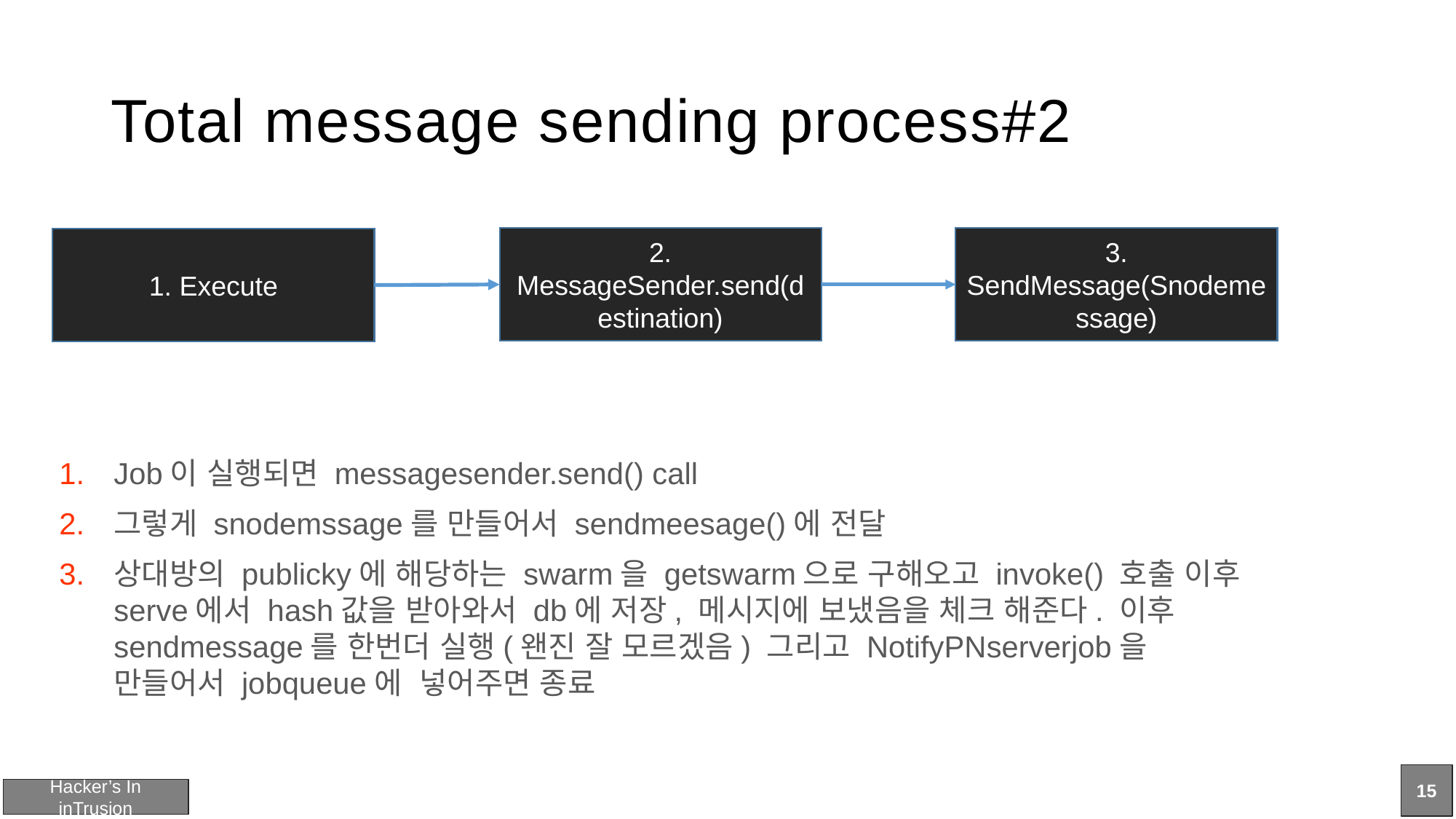

# Total message sending process#2
2. MessageSender.send(destination)
3. SendMessage(Snodemessage)
1. Execute
Job이 실행되면 messagesender.send() call
그렇게 snodemssage를 만들어서 sendmeesage()에 전달
상대방의 publicky에 해당하는 swarm을 getswarm으로 구해오고 invoke() 호출 이후 serve에서 hash값을 받아와서 db에 저장, 메시지에 보냈음을 체크 해준다. 이후 sendmessage를 한번더 실행(왠진 잘 모르겠음) 그리고 NotifyPNserverjob을 만들어서 jobqueue에  넣어주면 종료

15
Hacker’s In inTrusion